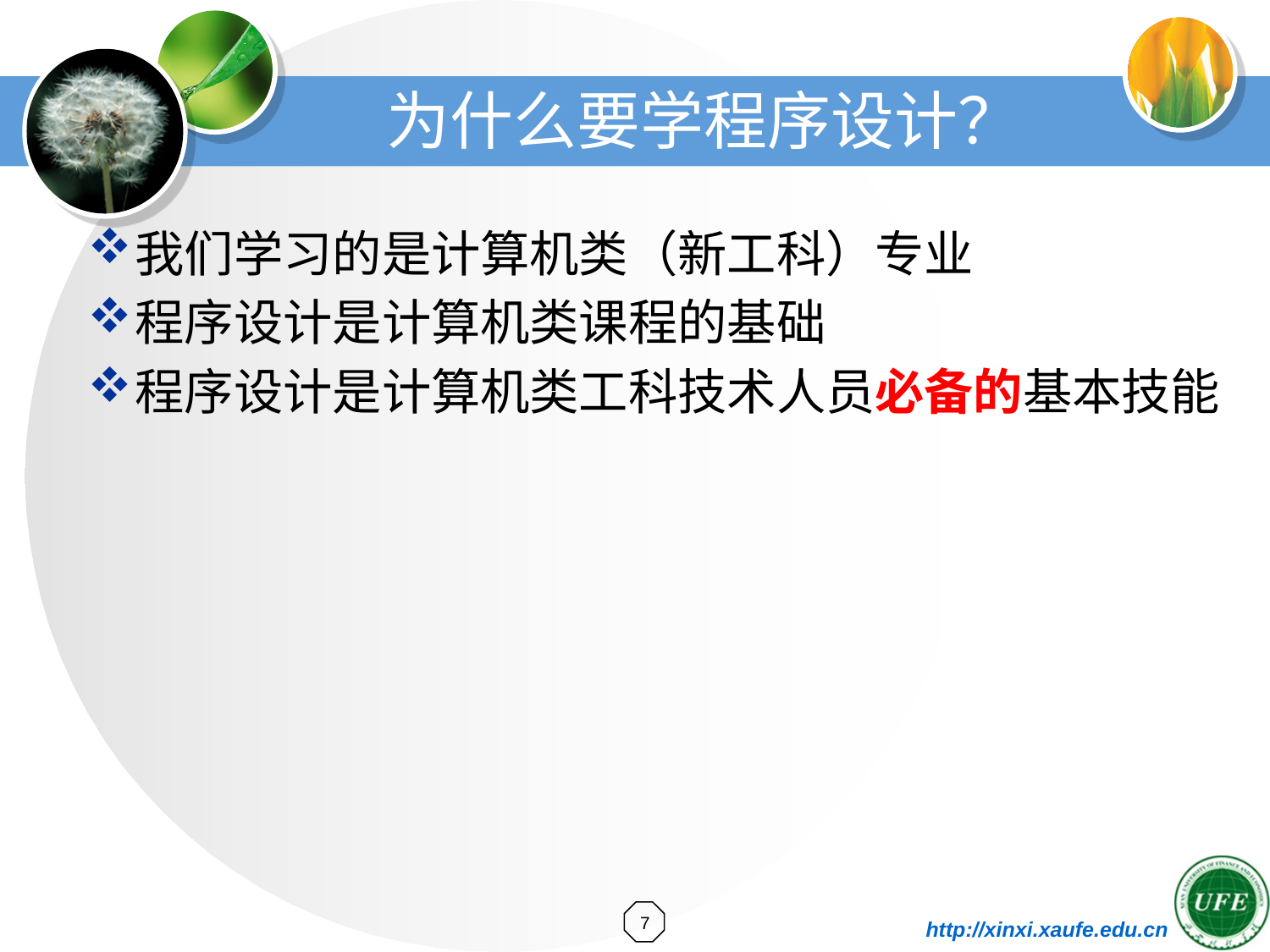

# 为什么要学程序设计？
我们学习的是计算机类（新工科）专业
程序设计是计算机类课程的基础
程序设计是计算机类工科技术人员必备的基本技能
7
http://xinxi.xaufe.edu.cn